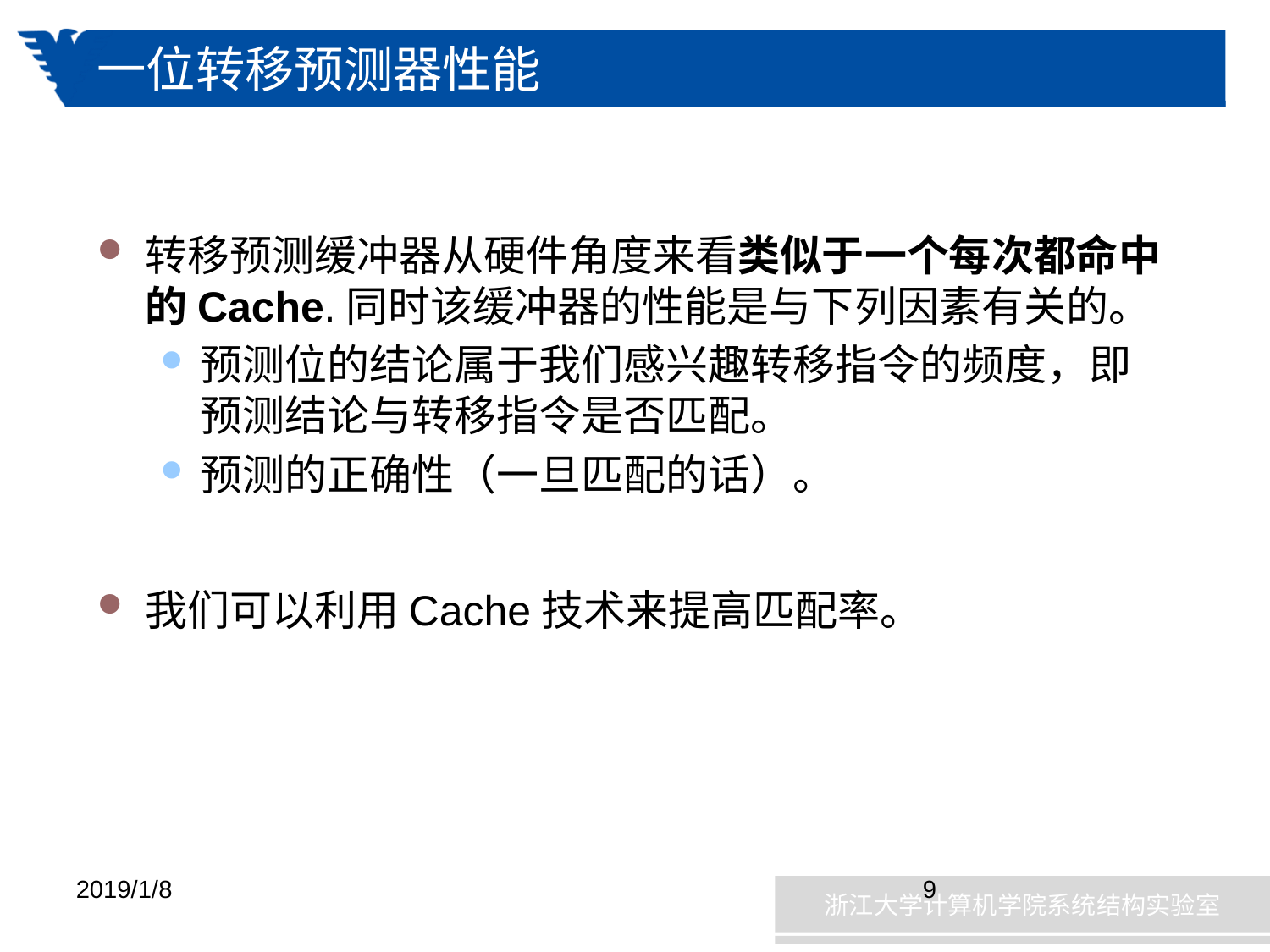

# 一位转移预测器性能
转移预测缓冲器从硬件角度来看类似于一个每次都命中的Cache.同时该缓冲器的性能是与下列因素有关的。
预测位的结论属于我们感兴趣转移指令的频度，即预测结论与转移指令是否匹配。
预测的正确性（一旦匹配的话）。

我们可以利用Cache技术来提高匹配率。

2019/1/8
9